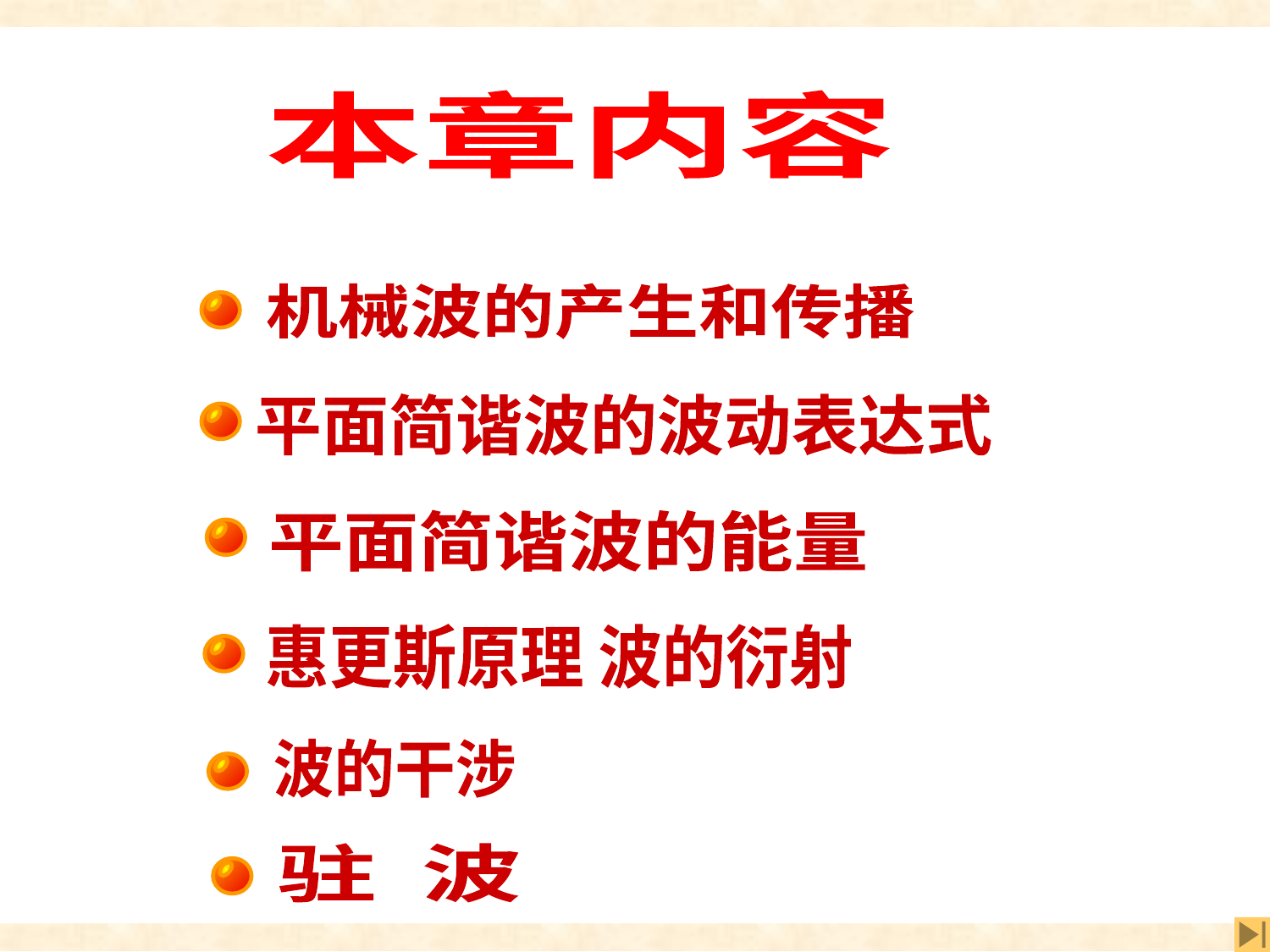

本章内容
本章内容
机械波的产生和传播

平面简谐波的波动表达式

平面简谐波的能量

惠更斯原理 波的衍射

波的干涉

驻  波